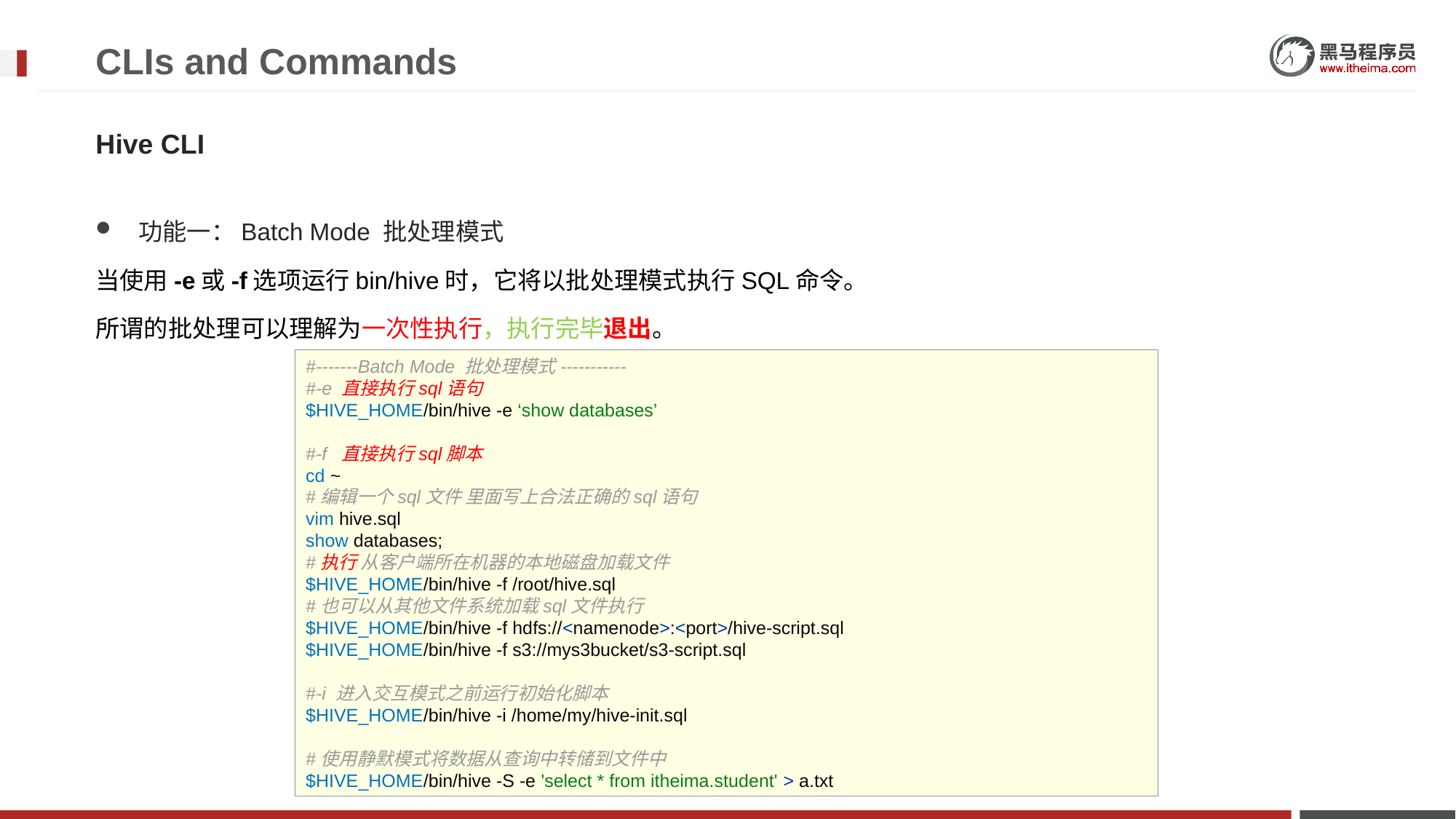

# CLIs and Commands
Hive CLI
功能一：Batch Mode 批处理模式
当使用-e或-f选项运行bin/hive时，它将以批处理模式执行SQL命令。
所谓的批处理可以理解为一次性执行，执行完毕退出。

#-------Batch Mode 批处理模式-----------
#-e 直接执行sql语句
$HIVE_HOME/bin/hive -e ‘show databases’
#-f  直接执行sql脚本
cd ~
#编辑一个sql文件 里面写上合法正确的sql语句
vim hive.sql
show databases;
#执行 从客户端所在机器的本地磁盘加载文件
$HIVE_HOME/bin/hive -f /root/hive.sql
#也可以从其他文件系统加载sql文件执行
$HIVE_HOME/bin/hive -f hdfs://<namenode>:<port>/hive-script.sql
$HIVE_HOME/bin/hive -f s3://mys3bucket/s3-script.sql
#-i 进入交互模式之前运行初始化脚本
$HIVE_HOME/bin/hive -i /home/my/hive-init.sql
#使用静默模式将数据从查询中转储到文件中
$HIVE_HOME/bin/hive -S -e 'select * from itheima.student' > a.txt